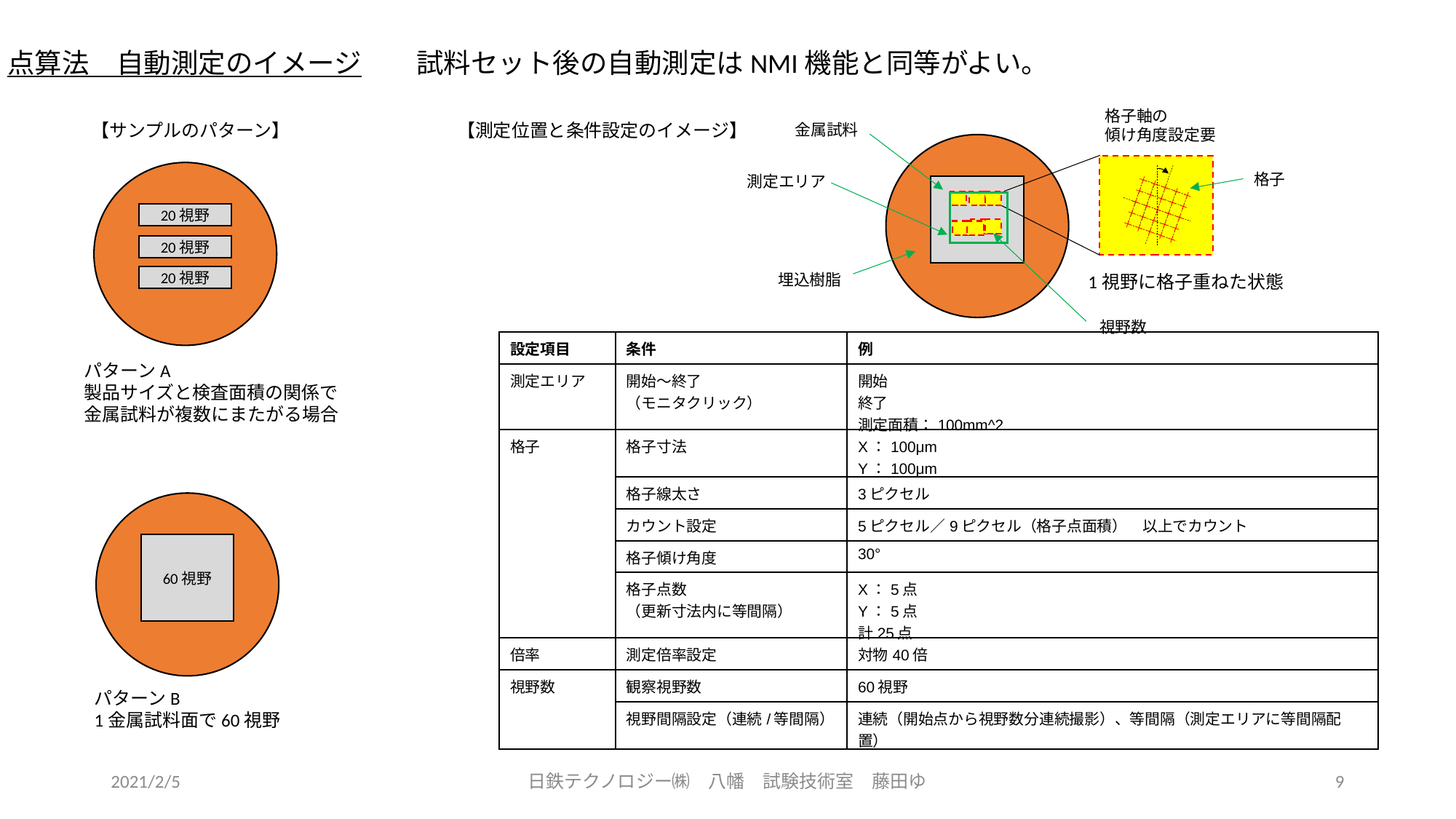

点算法　自動測定のイメージ　　試料セット後の自動測定はNMI機能と同等がよい。
格子軸の
傾け角度設定要
【サンプルのパターン】
【測定位置と条件設定のイメージ】
金属試料

格子

測定エリア

20視野

20視野
埋込樹脂
1視野に格子重ねた状態
20視野
視野数
| 設定項目 | 条件 | 例 |
| --- | --- | --- |
| 測定エリア | 開始～終了 （モニタクリック） | 開始 終了 測定面積：100mm^2 |
| 格子 | 格子寸法 | X：100μm Y：100μm |
|  | 格子線太さ | 3ピクセル |
|  | カウント設定 | 5ピクセル／9ピクセル（格子点面積）　以上でカウント |
|  | 格子傾け角度 | 30° |
|  | 格子点数 （更新寸法内に等間隔） | X：5点 Y：5点 計25点 |
| 倍率 | 測定倍率設定 | 対物40倍 |
| 視野数 | 観察視野数 | 60視野 |
|  | 視野間隔設定（連続/等間隔） | 連続（開始点から視野数分連続撮影）、等間隔（測定エリアに等間隔配置） |
パターンA
製品サイズと検査面積の関係で
金属試料が複数にまたがる場合

60視野
パターンB
1金属試料面で60視野
2021/2/5
日鉄テクノロジー㈱　八幡　試験技術室　藤田ゆ
9